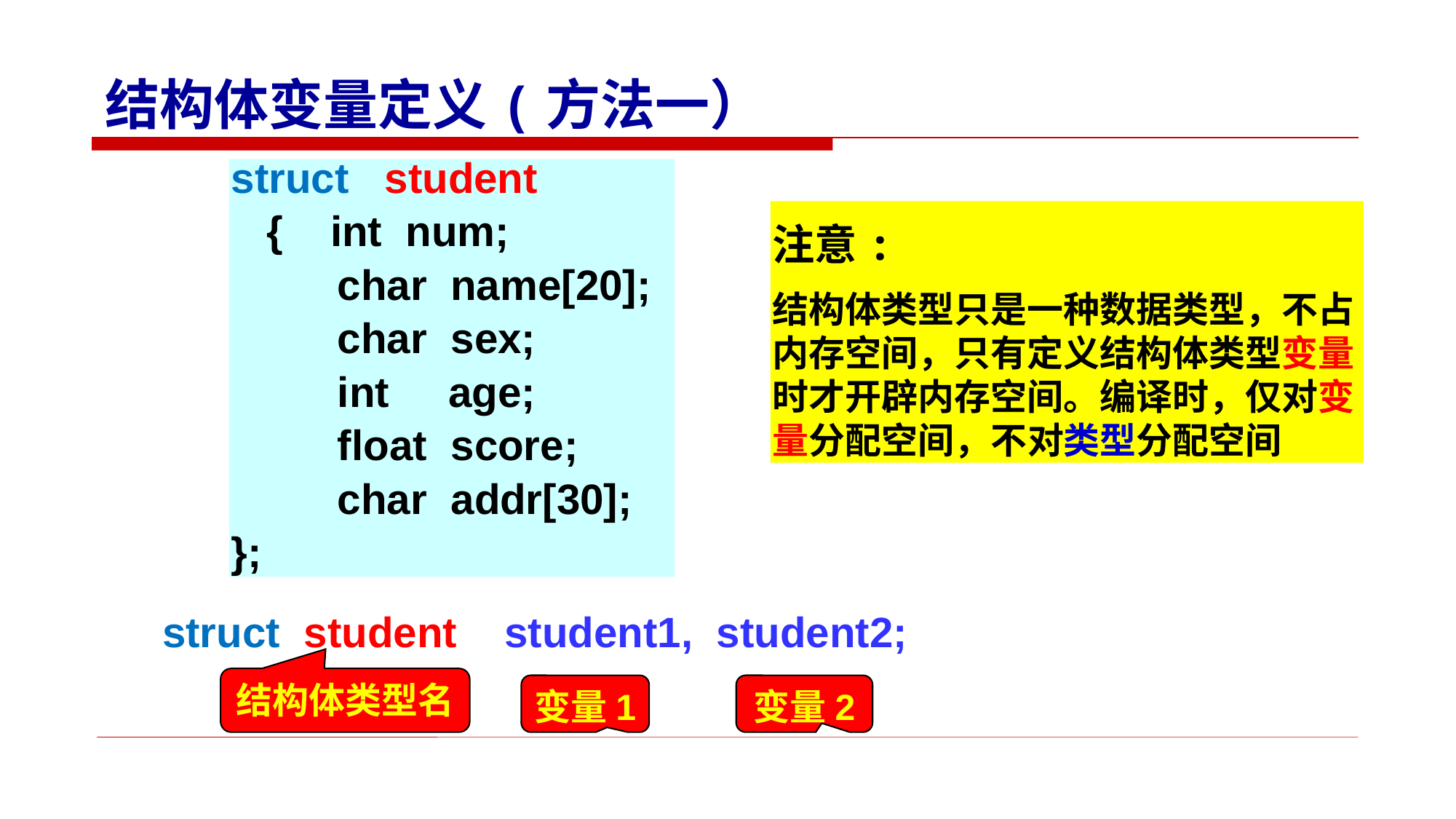

# 结构体变量定义(方法一）
struct   student
   {    int  num;
         char  name[20];
         char  sex;
         int     age;
         float  score;
         char  addr[30];
};
注意:
结构体类型只是一种数据类型，不占内存空间，只有定义结构体类型变量时才开辟内存空间。编译时，仅对变量分配空间，不对类型分配空间
struct  student    student1,  student2;
结构体类型名
变量1
变量2